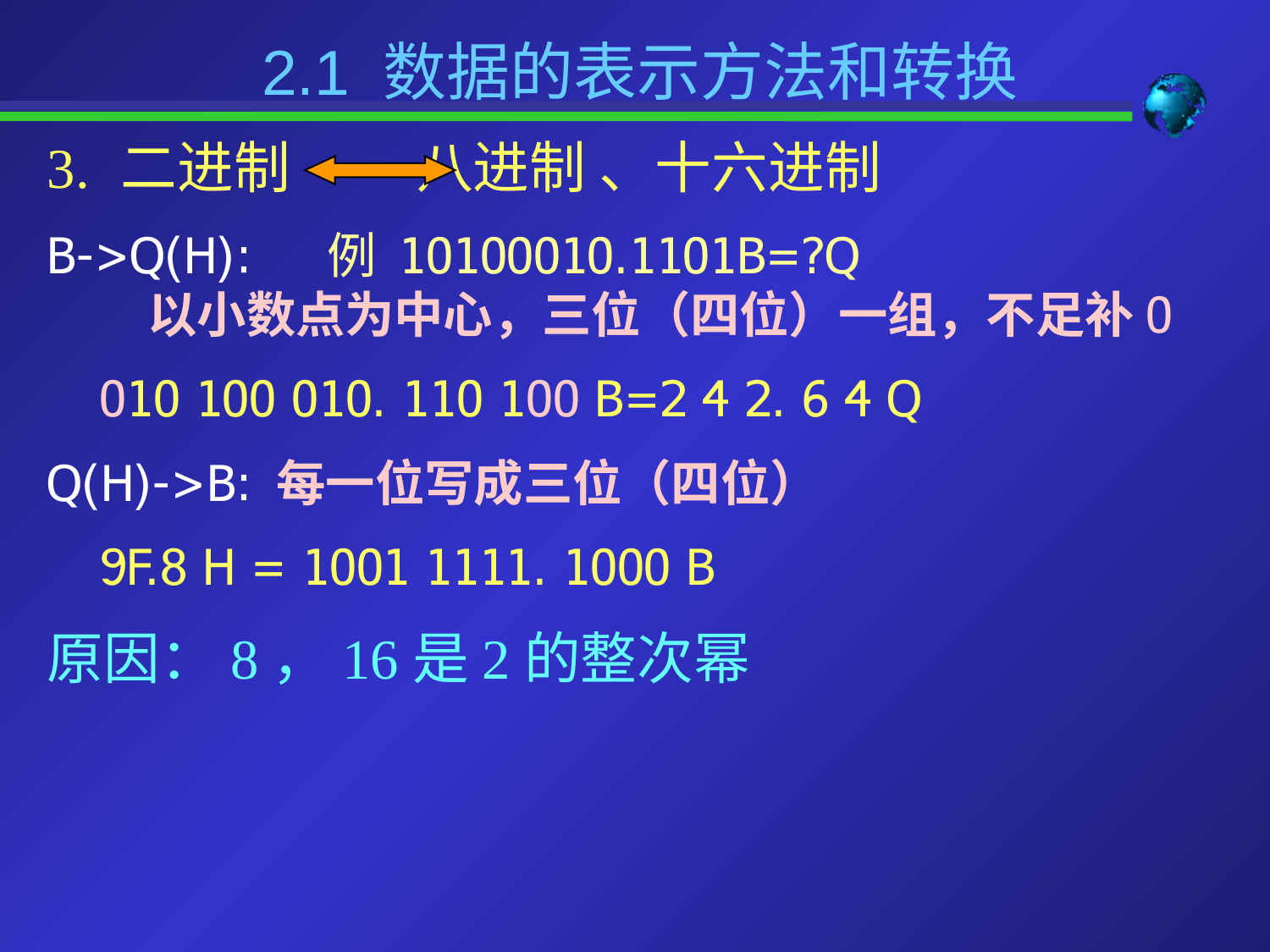

2.1 数据的表示方法和转换
3. 二进制          八进制 、十六进制
B->Q(H):    例 10100010.1101B=?Q
      以小数点为中心，三位（四位）一组，不足补0
    010 100 010. 110 100 B=2 4 2. 6 4 Q
Q(H)->B: 每一位写成三位（四位）
    9F.8 H = 1001 1111. 1000 B
原因：8，16是2的整次幂